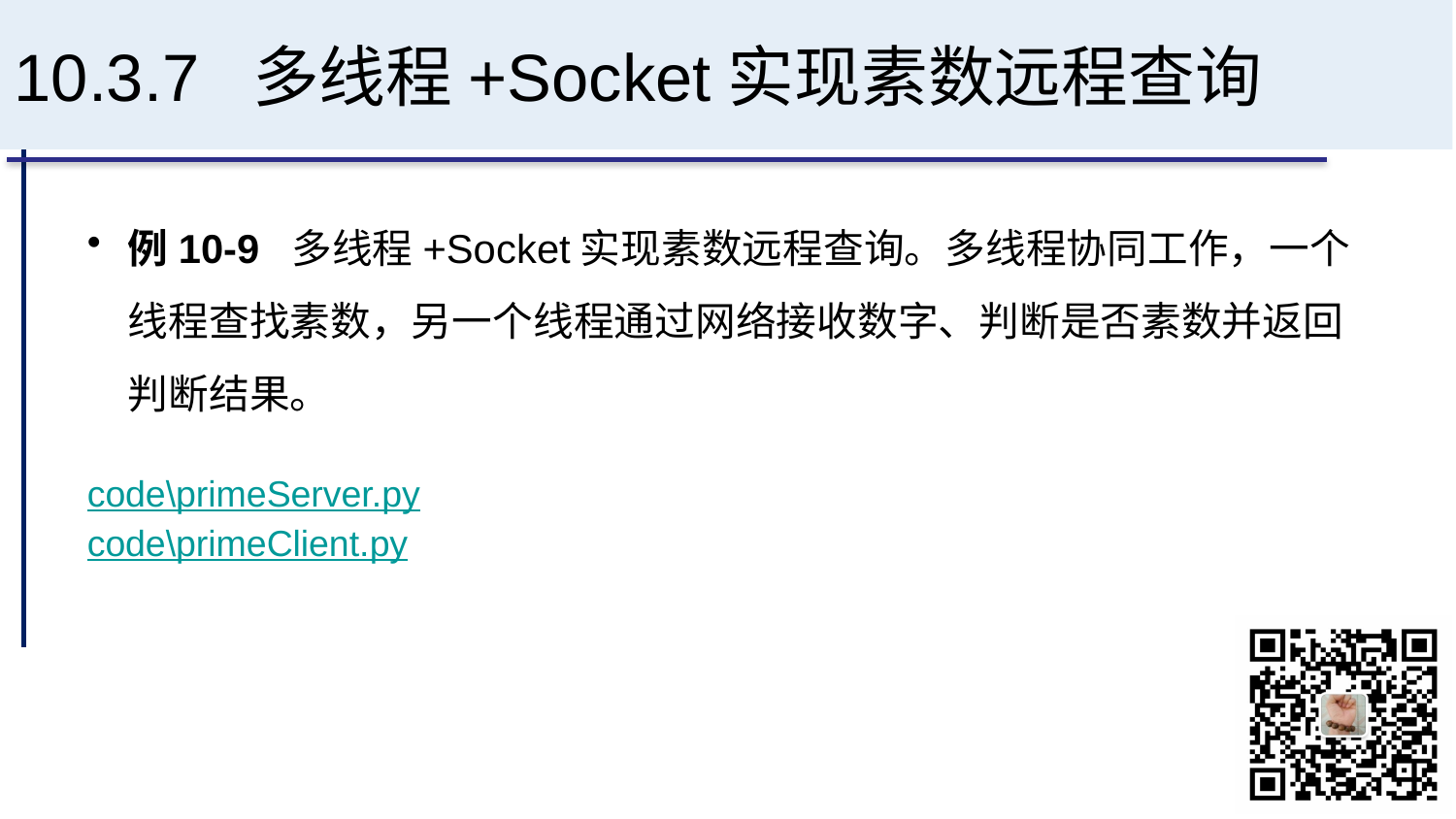

# 10.3.7  多线程+Socket实现素数远程查询
例10-9  多线程+Socket实现素数远程查询。多线程协同工作，一个线程查找素数，另一个线程通过网络接收数字、判断是否素数并返回判断结果。

code\primeServer.py
code\primeClient.py